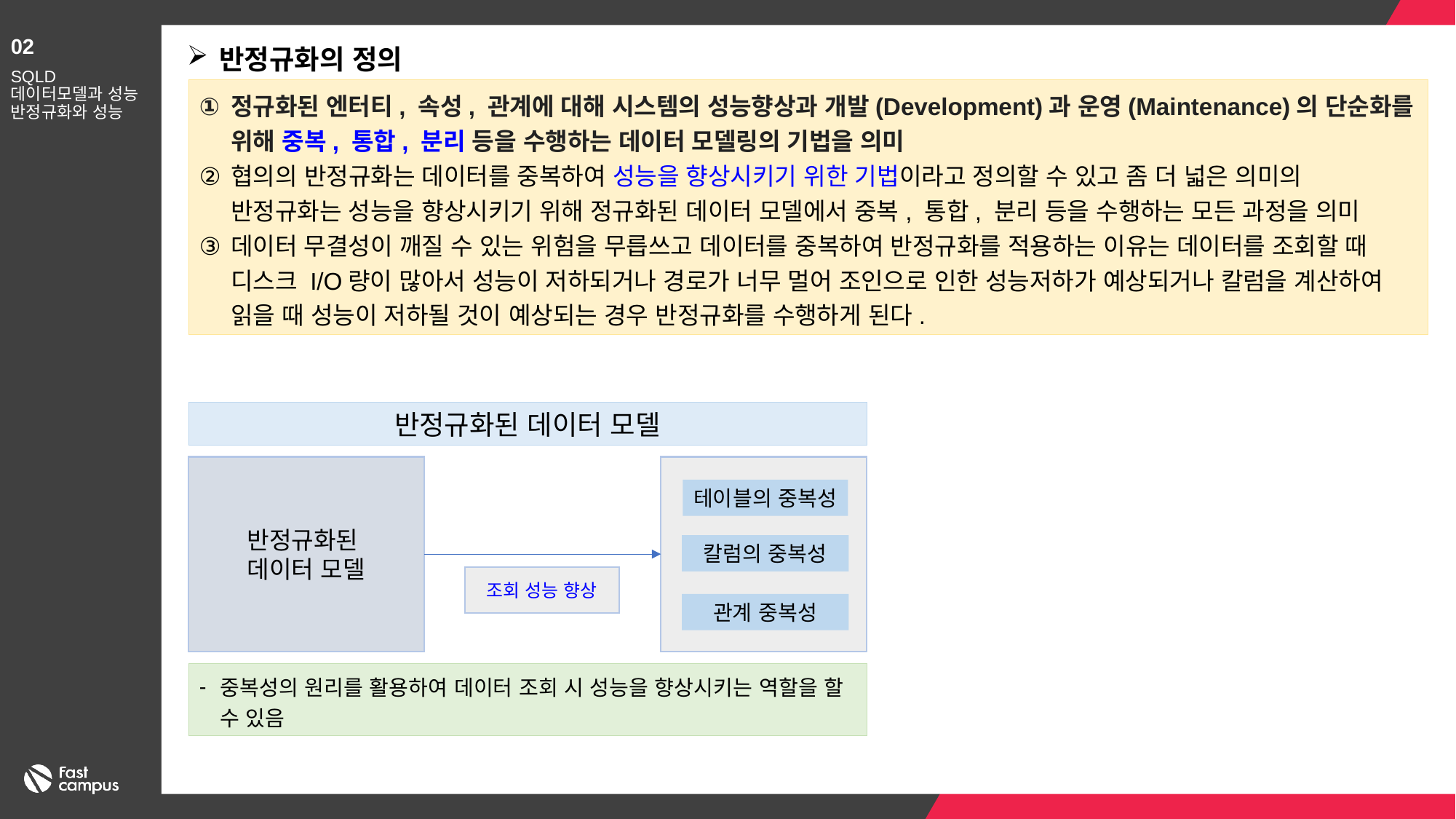

02
반정규화의 정의
SQLD
데이터모델과 성능
반정규화와 성능

정규화된 엔터티, 속성, 관계에 대해 시스템의 성능향상과 개발(Development)과 운영(Maintenance)의 단순화를 위해 중복, 통합, 분리 등을 수행하는 데이터 모델링의 기법을 의미
협의의 반정규화는 데이터를 중복하여 성능을 향상시키기 위한 기법이라고 정의할 수 있고 좀 더 넓은 의미의 반정규화는 성능을 향상시키기 위해 정규화된 데이터 모델에서 중복, 통합, 분리 등을 수행하는 모든 과정을 의미
데이터 무결성이 깨질 수 있는 위험을 무릅쓰고 데이터를 중복하여 반정규화를 적용하는 이유는 데이터를 조회할 때 디스크 I/O량이 많아서 성능이 저하되거나 경로가 너무 멀어 조인으로 인한 성능저하가 예상되거나 칼럼을 계산하여 읽을 때 성능이 저하될 것이 예상되는 경우 반정규화를 수행하게 된다.
반정규화된 데이터 모델
반정규화된
데이터 모델

테이블의 중복성
칼럼의 중복성
조회 성능 향상
관계 중복성
중복성의 원리를 활용하여 데이터 조회 시 성능을 향상시키는 역할을 할 수 있음